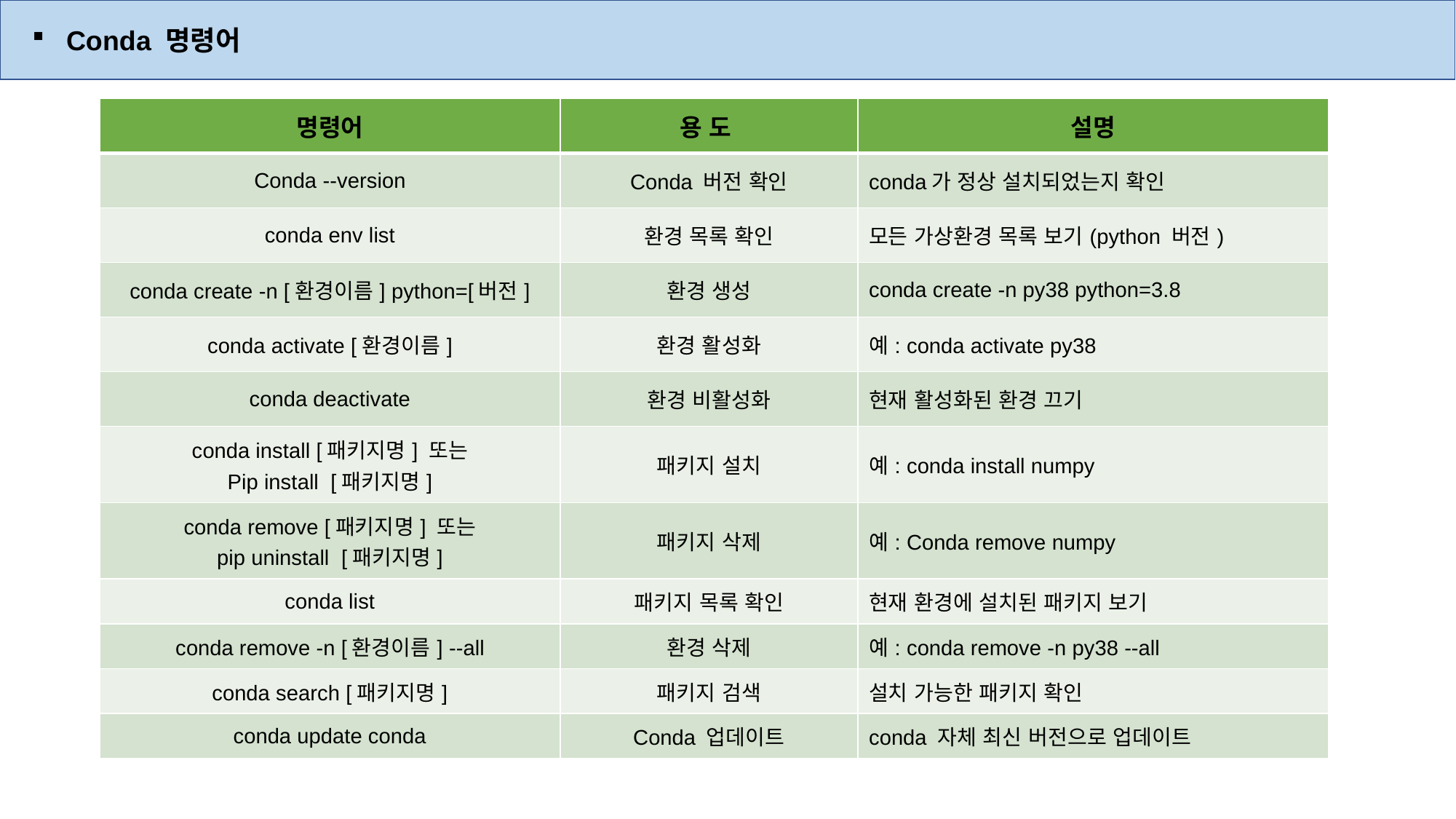

Conda 명령어
| 명령어 | 용 도 | 설명 |
| --- | --- | --- |
| Conda --version | Conda 버전 확인 | conda가 정상 설치되었는지 확인 |
| conda env list | 환경 목록 확인 | 모든 가상환경 목록 보기(python 버전) |
| conda create -n [환경이름] python=[버전] | 환경 생성 | conda create -n py38 python=3.8 |
| conda activate [환경이름] | 환경 활성화 | 예: conda activate py38 |
| conda deactivate | 환경 비활성화 | 현재 활성화된 환경 끄기 |
| conda install [패키지명] 또는 Pip install [패키지명] | 패키지 설치 | 예: conda install numpy |
| conda remove [패키지명] 또는 pip uninstall [패키지명] | 패키지 삭제 | 예: Conda remove numpy |
| conda list | 패키지 목록 확인 | 현재 환경에 설치된 패키지 보기 |
| conda remove -n [환경이름] --all | 환경 삭제 | 예: conda remove -n py38 --all |
| conda search [패키지명] | 패키지 검색 | 설치 가능한 패키지 확인 |
| conda update conda | Conda 업데이트 | conda 자체 최신 버전으로 업데이트 |